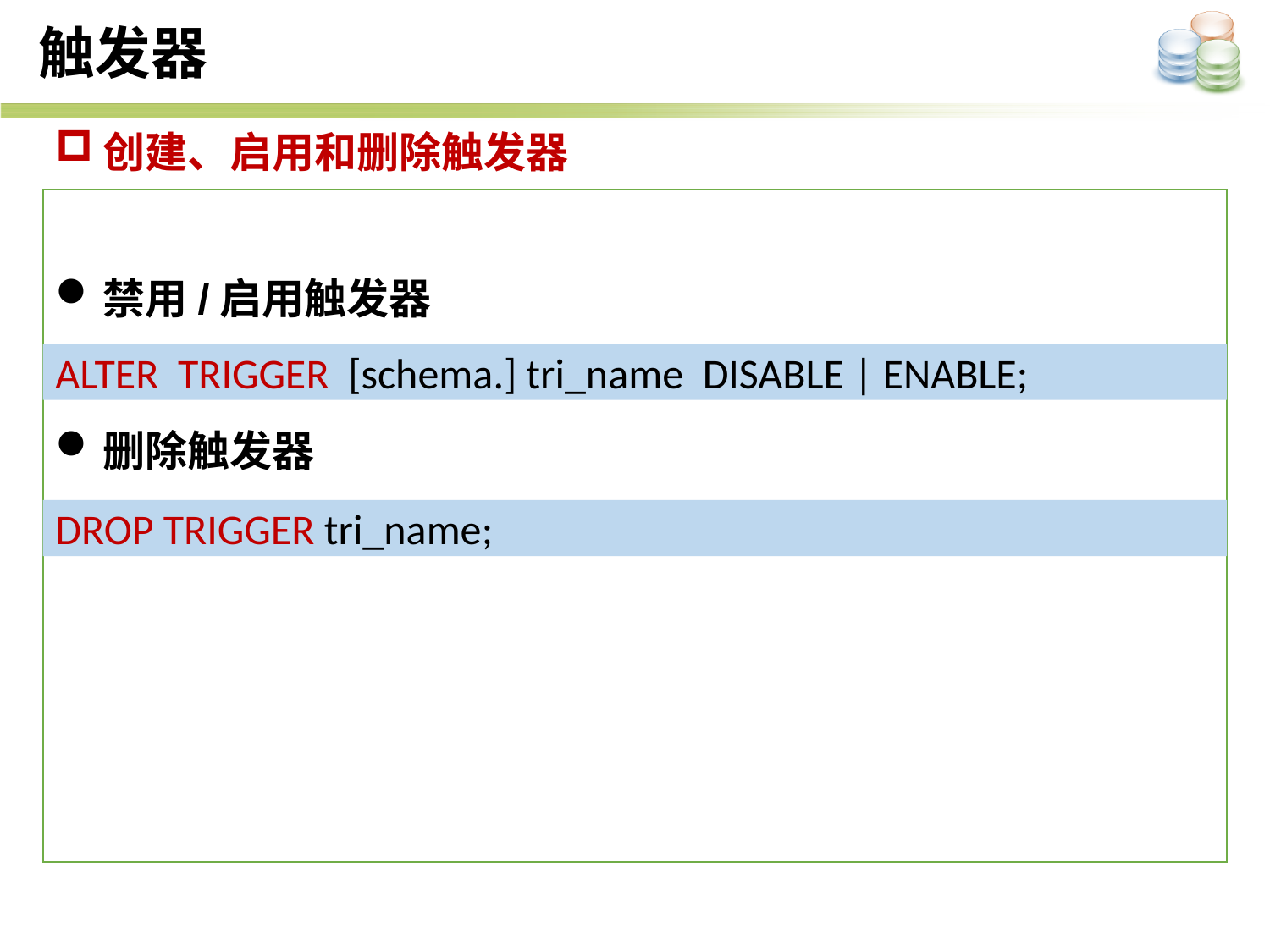

触发器
创建、启用和删除触发器

禁用/启用触发器

删除触发器
ALTER  TRIGGER  [schema.] tri_name  DISABLE | ENABLE;
DROP TRIGGER tri_name;
42